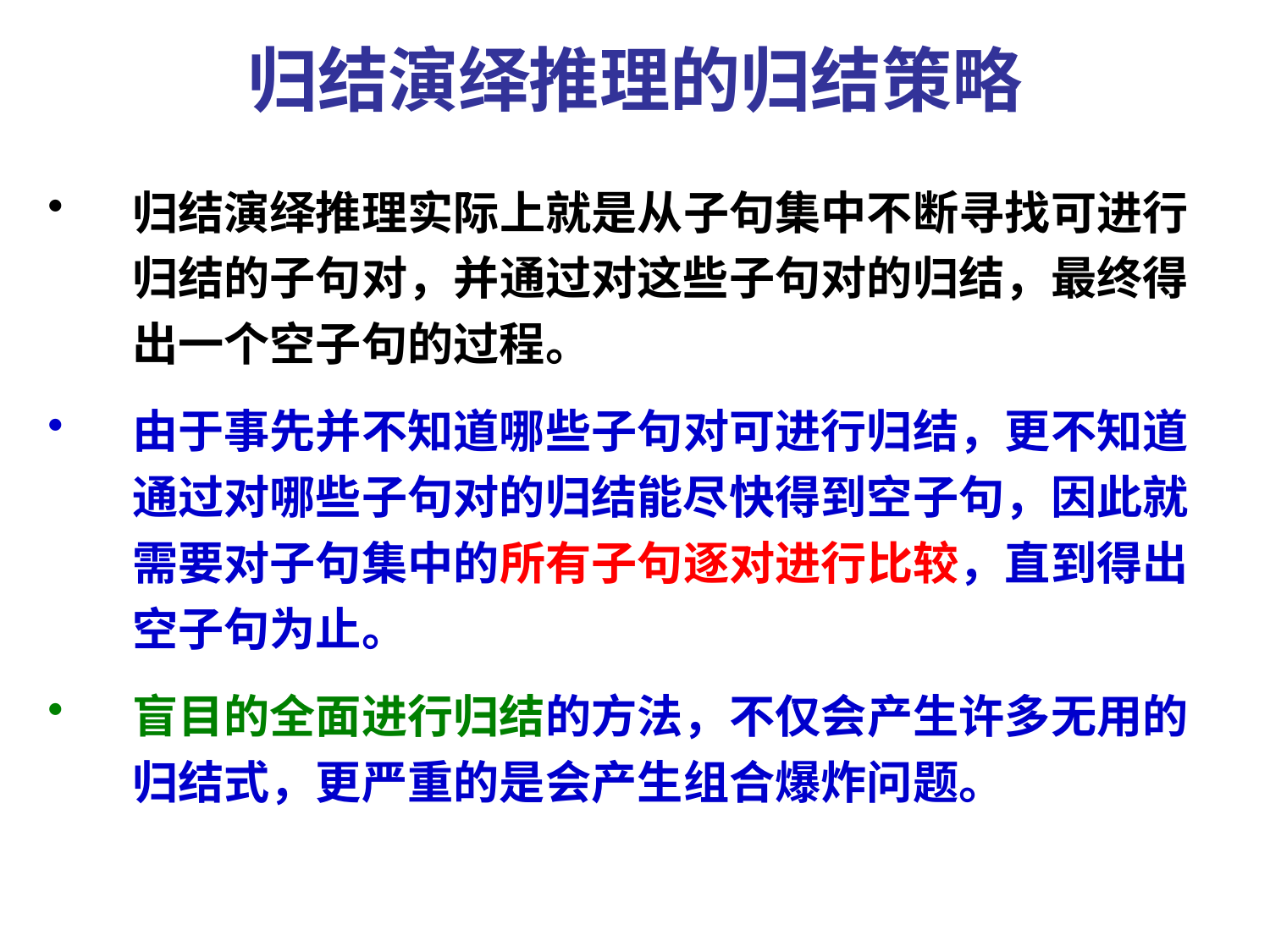

# 归结演绎推理的归结策略
归结演绎推理实际上就是从子句集中不断寻找可进行归结的子句对，并通过对这些子句对的归结，最终得出一个空子句的过程。
由于事先并不知道哪些子句对可进行归结，更不知道通过对哪些子句对的归结能尽快得到空子句，因此就需要对子句集中的所有子句逐对进行比较，直到得出空子句为止。
盲目的全面进行归结的方法，不仅会产生许多无用的归结式，更严重的是会产生组合爆炸问题。